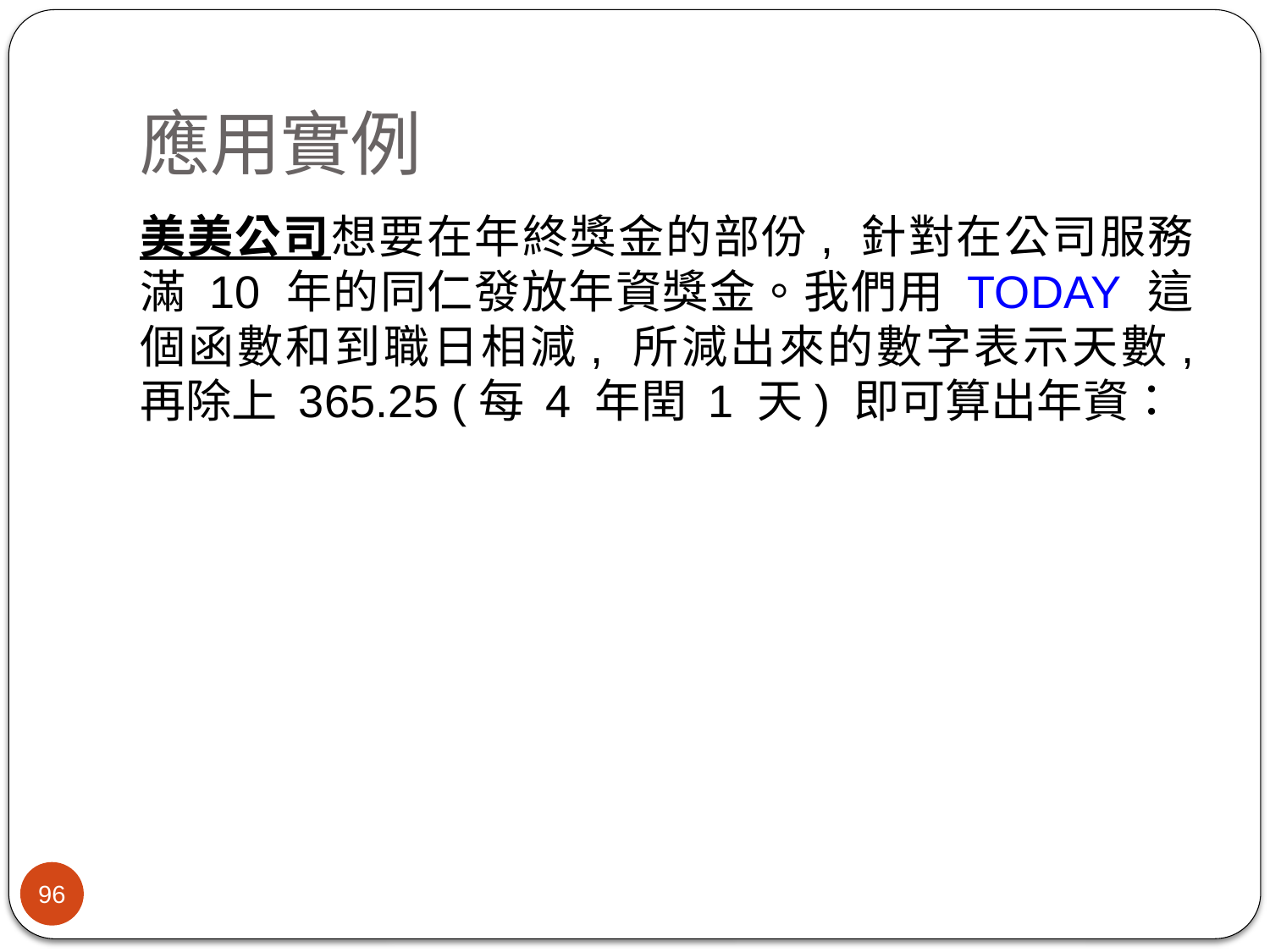

# 應用實例
美美公司想要在年終獎金的部份, 針對在公司服務滿 10 年的同仁發放年資獎金。我們用 TODAY 這個函數和到職日相減, 所減出來的數字表示天數, 再除上 365.25 (每 4 年閏 1 天) 即可算出年資：
96